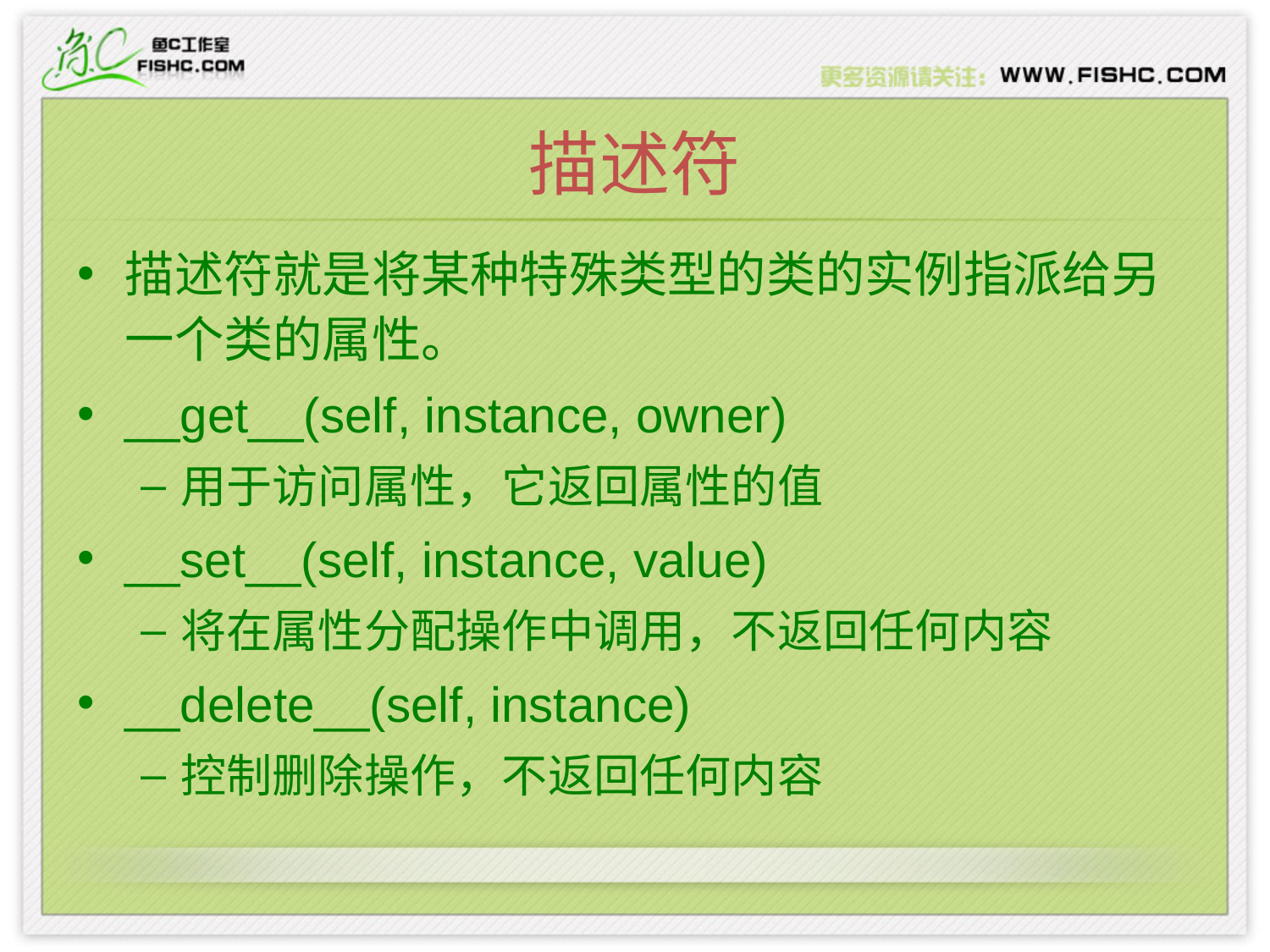

# 描述符
描述符就是将某种特殊类型的类的实例指派给另一个类的属性。
__get__(self, instance, owner)
用于访问属性，它返回属性的值
__set__(self, instance, value)
将在属性分配操作中调用，不返回任何内容
__delete__(self, instance)
控制删除操作，不返回任何内容